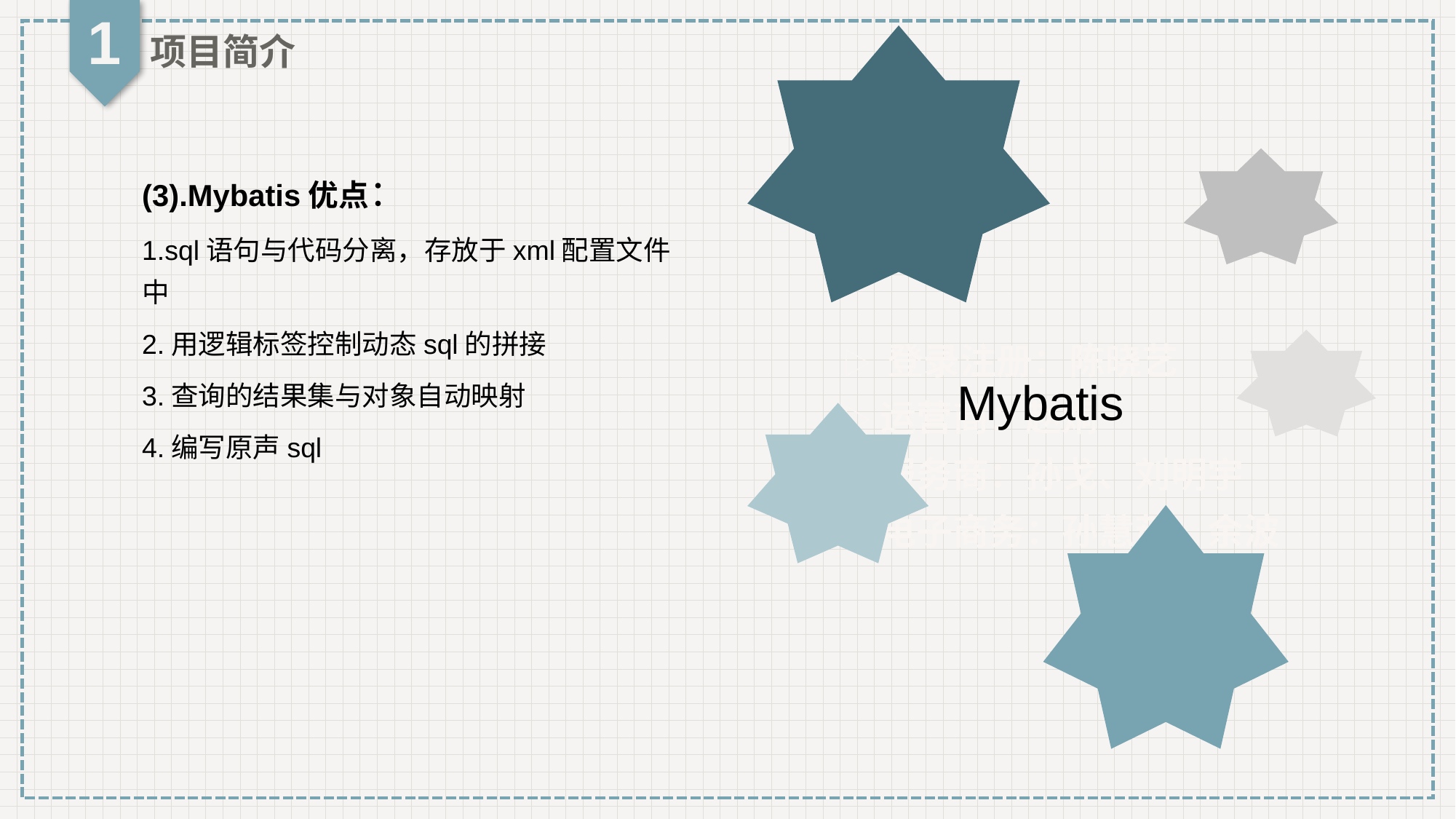

1

项目简介

(3).Mybatis优点：
1.sql语句与代码分离，存放于xml配置文件中
2.用逻辑标签控制动态sql的拼接
3.查询的结果集与对象自动映射
4.编写原声sql

▷ 登录注册：陈晓艺
▷运营商：赵烔
▷服务商：孙戈、刘明宇
▷电子商务：孙慧茹、余波

Mybatis